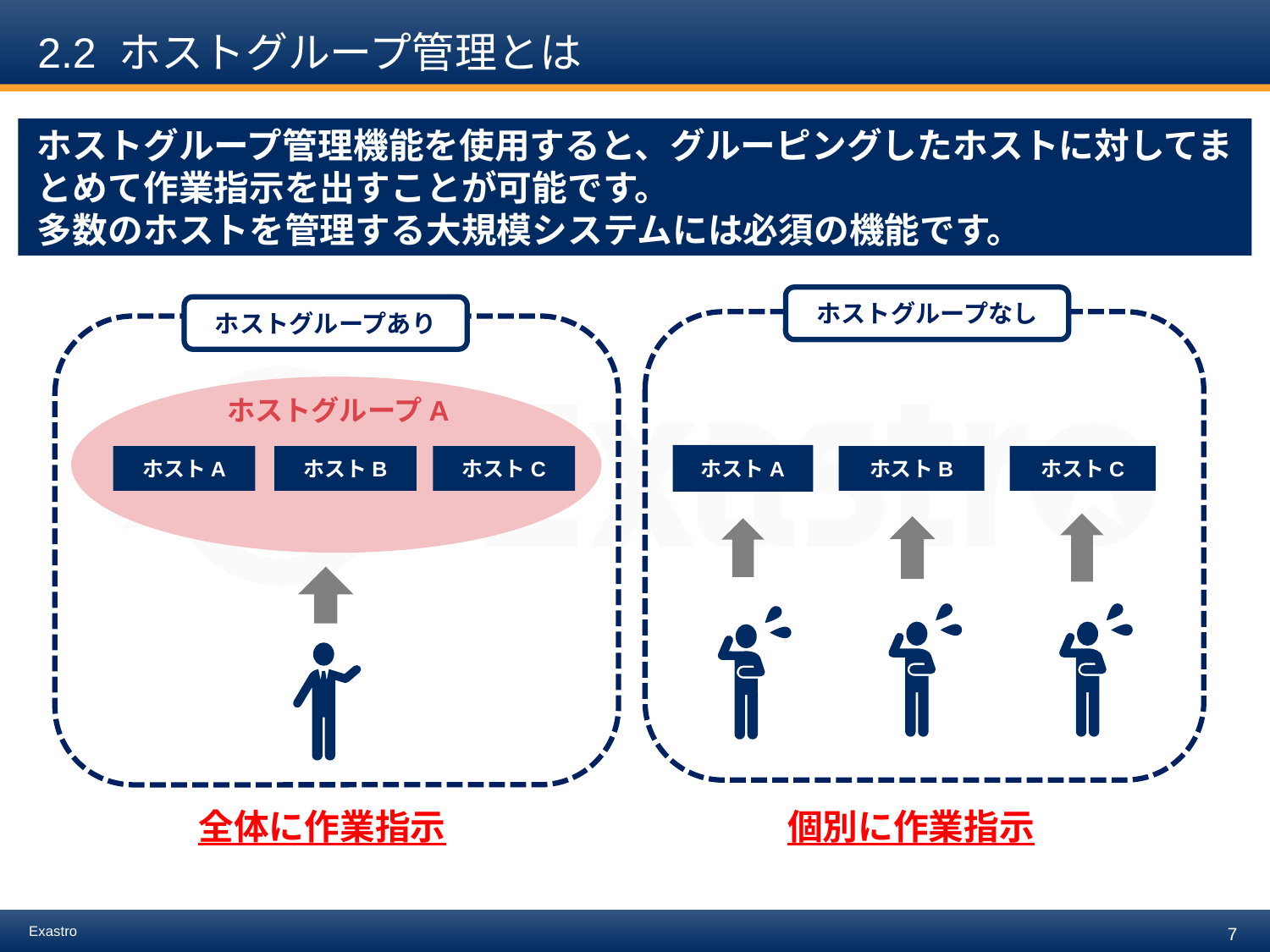

# 2.2 ホストグループ管理とは
ホストグループ管理機能を使用すると、グルーピングしたホストに対してまとめて作業指示を出すことが可能です。
多数のホストを管理する大規模システムには必須の機能です。
ホストグループなし
ホストグループあり

ホストグループA
ホストA
ホストA
ホストB
ホストC
ホストB
ホストC

全体に作業指示
個別に作業指示